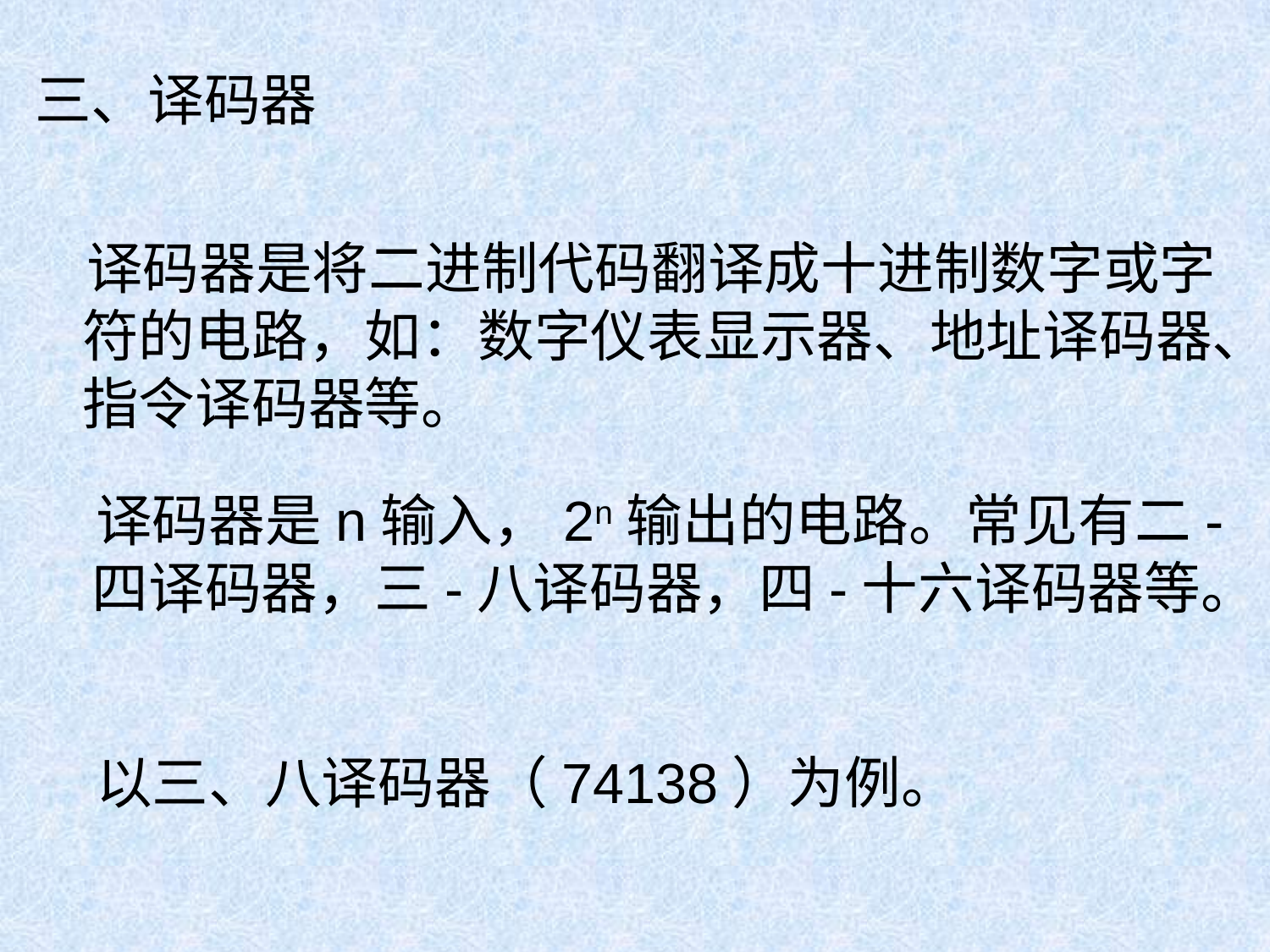

三、译码器
   译码器是将二进制代码翻译成十进制数字或字符的电路，如：数字仪表显示器、地址译码器、指令译码器等。
   译码器是n输入，2n输出的电路。常见有二-四译码器，三-八译码器，四-十六译码器等。
   以三、八译码器（74138）为例。